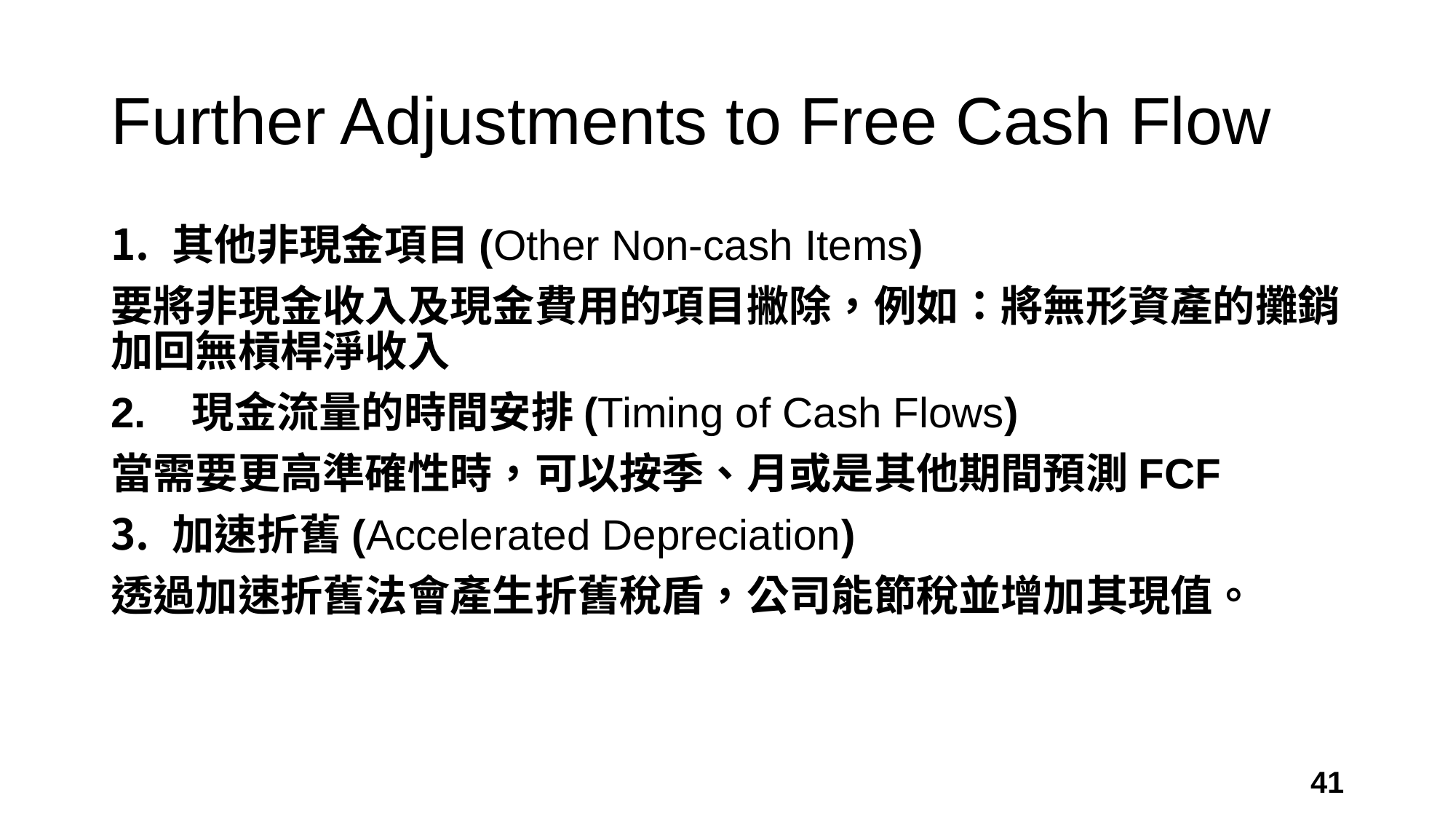

# Further Adjustments to Free Cash Flow
其他非現金項目(Other Non-cash Items)
要將非現金收入及現金費用的項目撇除，例如：將無形資產的攤銷加回無槓桿淨收入
2.   現金流量的時間安排(Timing of Cash Flows)
當需要更高準確性時，可以按季、月或是其他期間預測FCF
加速折舊(Accelerated Depreciation)
透過加速折舊法會產生折舊稅盾，公司能節稅並增加其現值。
41